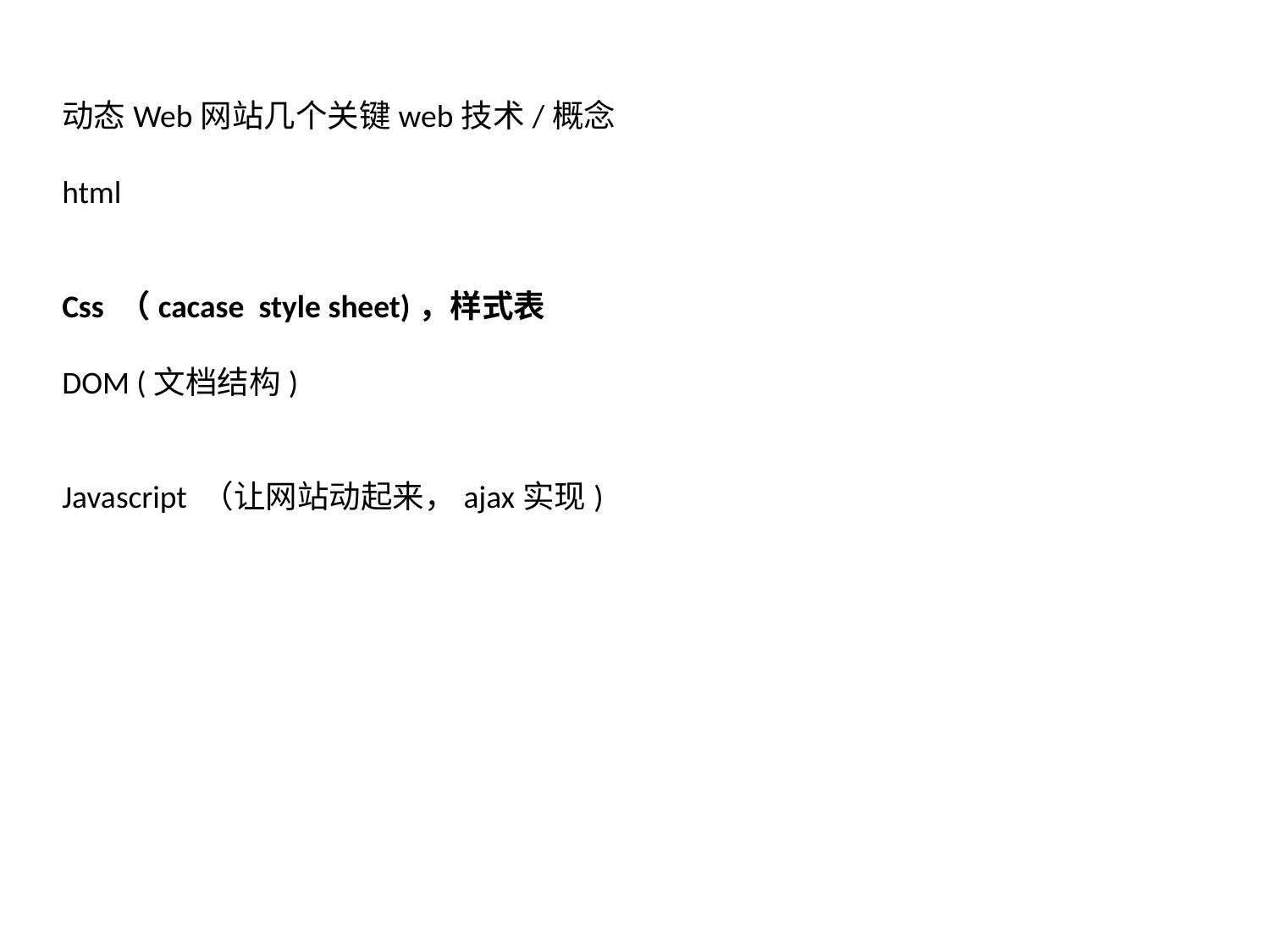

动态Web网站几个关键web技术/概念

html

Css （cacase  style sheet)，样式表

DOM (文档结构)

Javascript （让网站动起来，ajax实现)